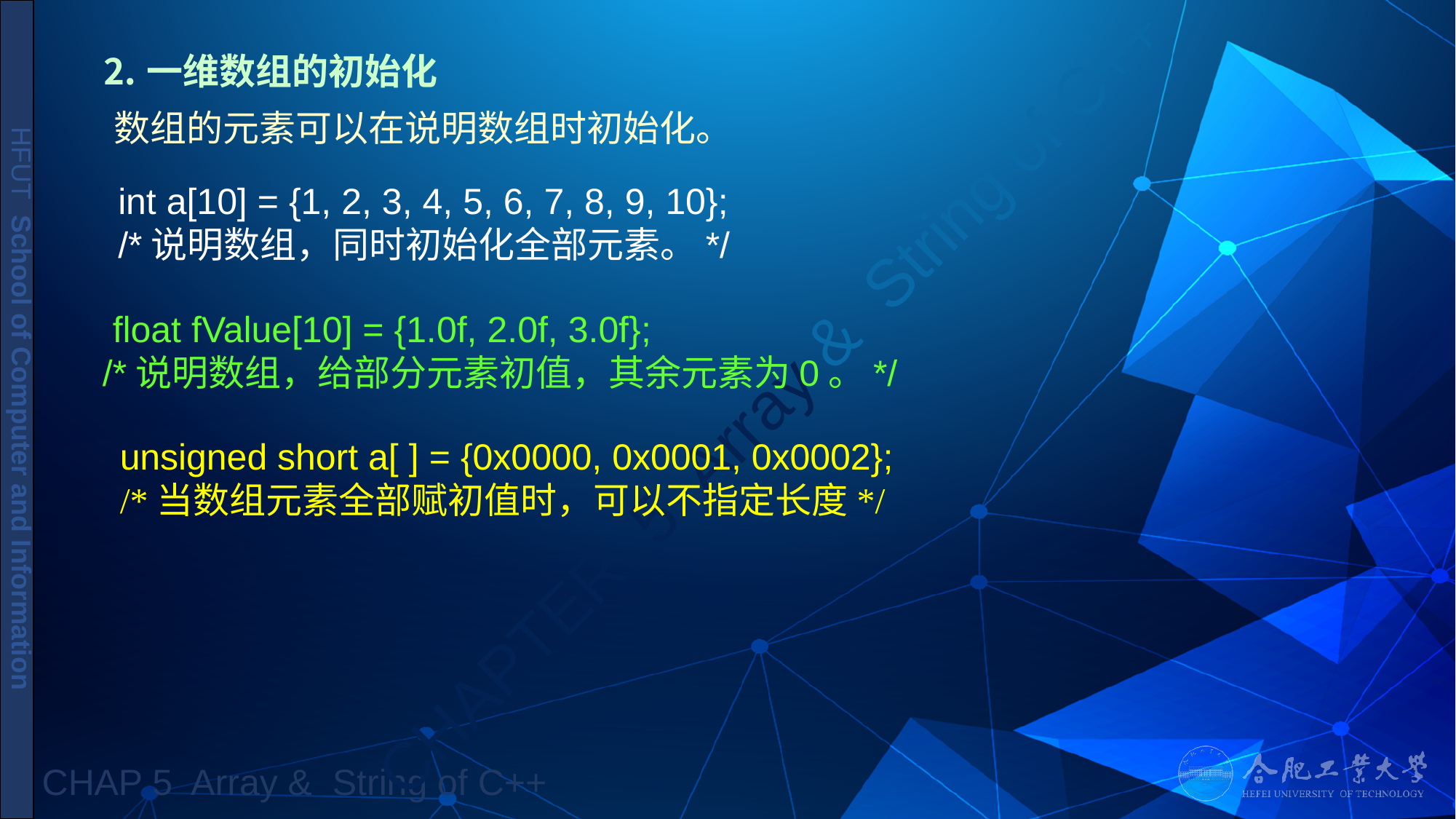

# ⒉一维数组的初始化
       数组的元素可以在说明数组时初始化。
int a[10] = {1, 2, 3, 4, 5, 6, 7, 8, 9, 10};
/*说明数组，同时初始化全部元素。*/
 float fValue[10] = {1.0f, 2.0f, 3.0f};
/*说明数组，给部分元素初值，其余元素为0。*/
unsigned short a[ ] = {0x0000, 0x0001, 0x0002};
/*当数组元素全部赋初值时，可以不指定长度*/